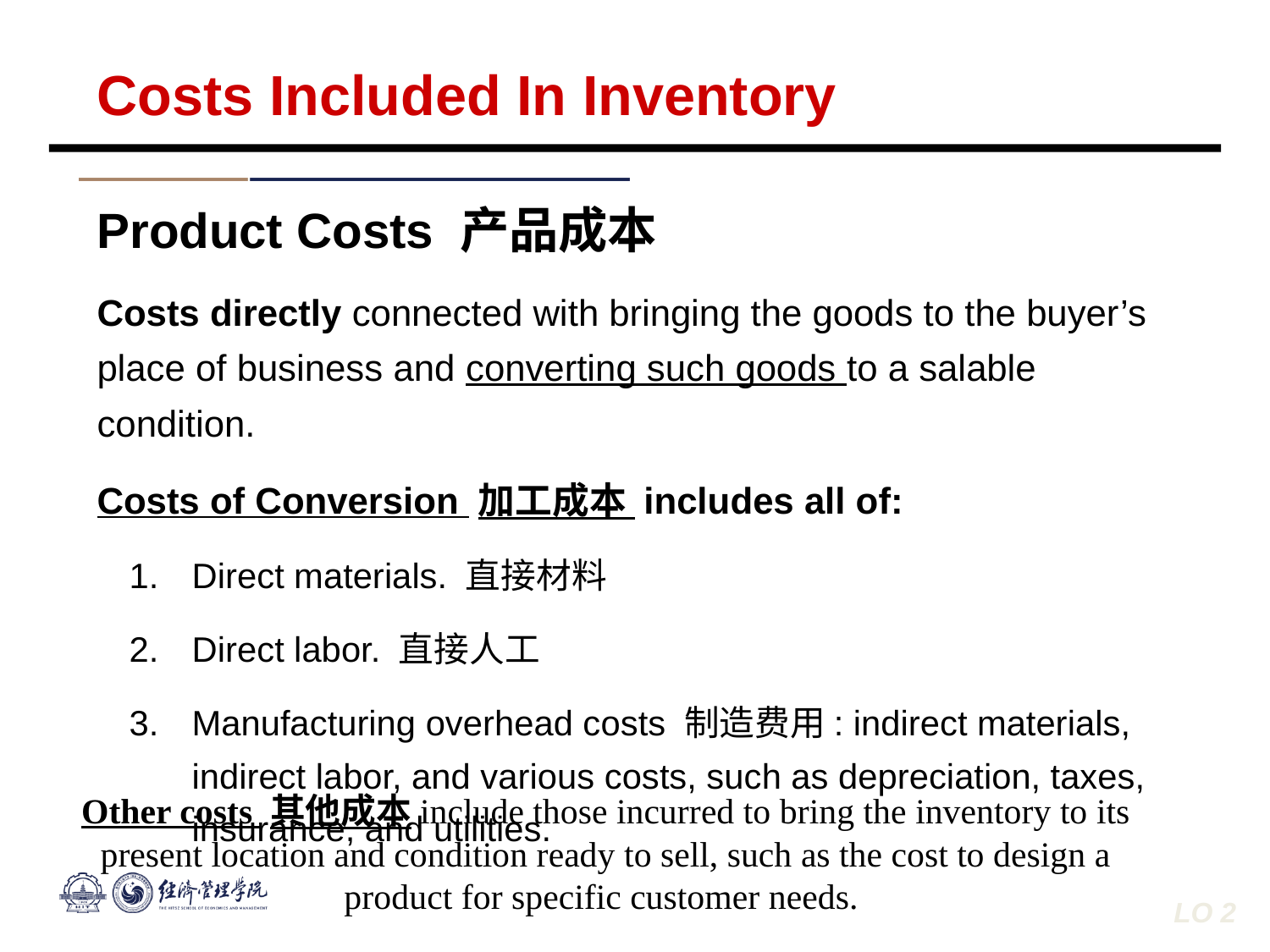

Costs Included In Inventory

Product Costs 产品成本
Costs directly connected with bringing the goods to the buyer’s place of business and converting such goods to a salable condition.
Costs of Conversion 加工成本 includes all of:
Direct materials. 直接材料
Direct labor. 直接人工
Manufacturing overhead costs 制造费用: indirect materials, indirect labor, and various costs, such as depreciation, taxes, insurance, and utilities.
Other costs 其他成本include those incurred to bring the inventory to its present location and condition ready to sell, such as the cost to design a product for specific customer needs.
LO 2